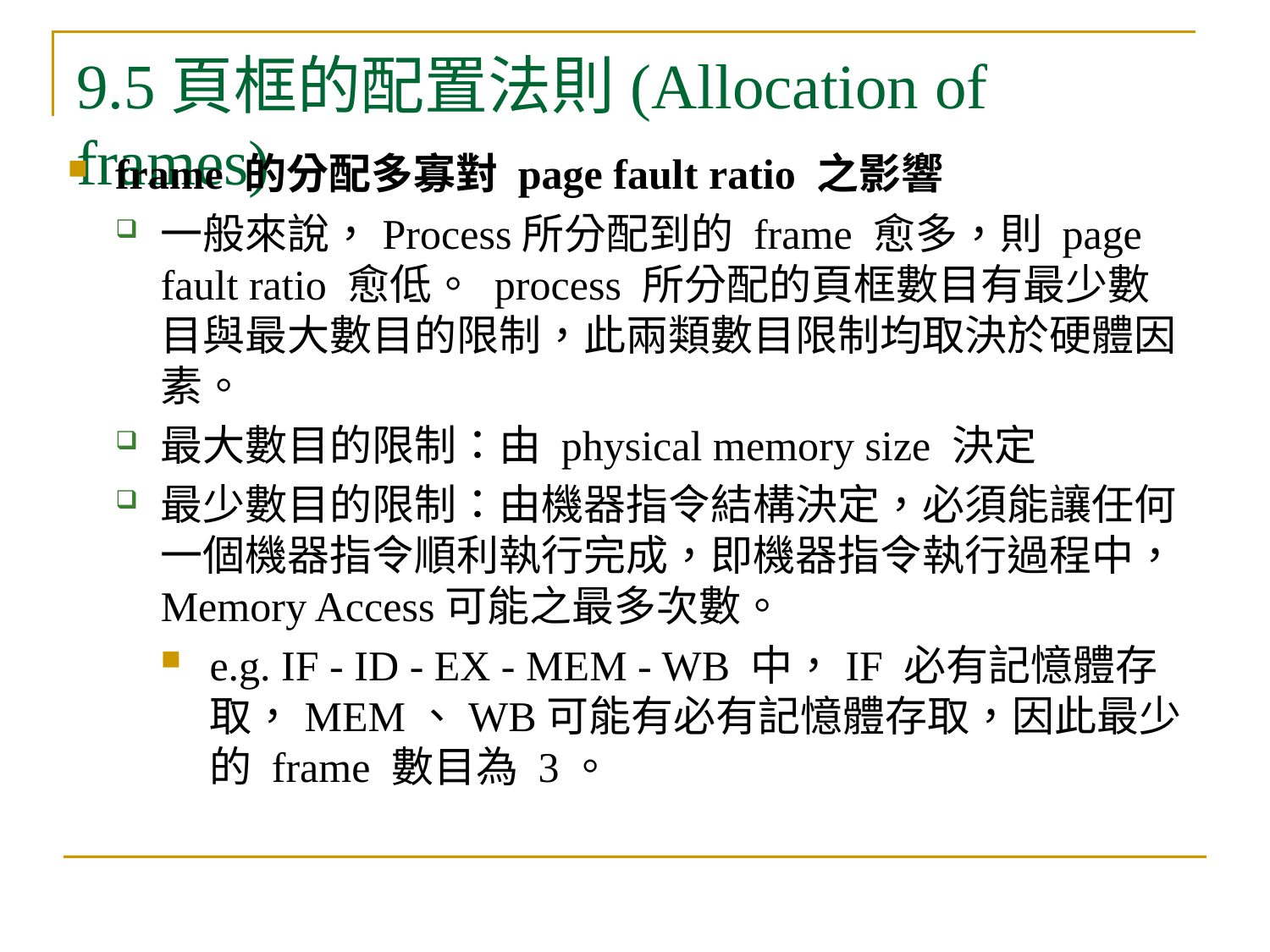

# 9.5頁框的配置法則(Allocation of frames)
frame 的分配多寡對 page fault ratio 之影響
一般來說，Process所分配到的 frame 愈多，則 page fault ratio 愈低。 process 所分配的頁框數目有最少數目與最大數目的限制，此兩類數目限制均取決於硬體因素。
最大數目的限制：由 physical memory size 決定
最少數目的限制：由機器指令結構決定，必須能讓任何一個機器指令順利執行完成，即機器指令執行過程中，Memory Access可能之最多次數。
e.g. IF - ID - EX - MEM - WB 中，IF 必有記憶體存取，MEM、WB可能有必有記憶體存取，因此最少的 frame 數目為 3。